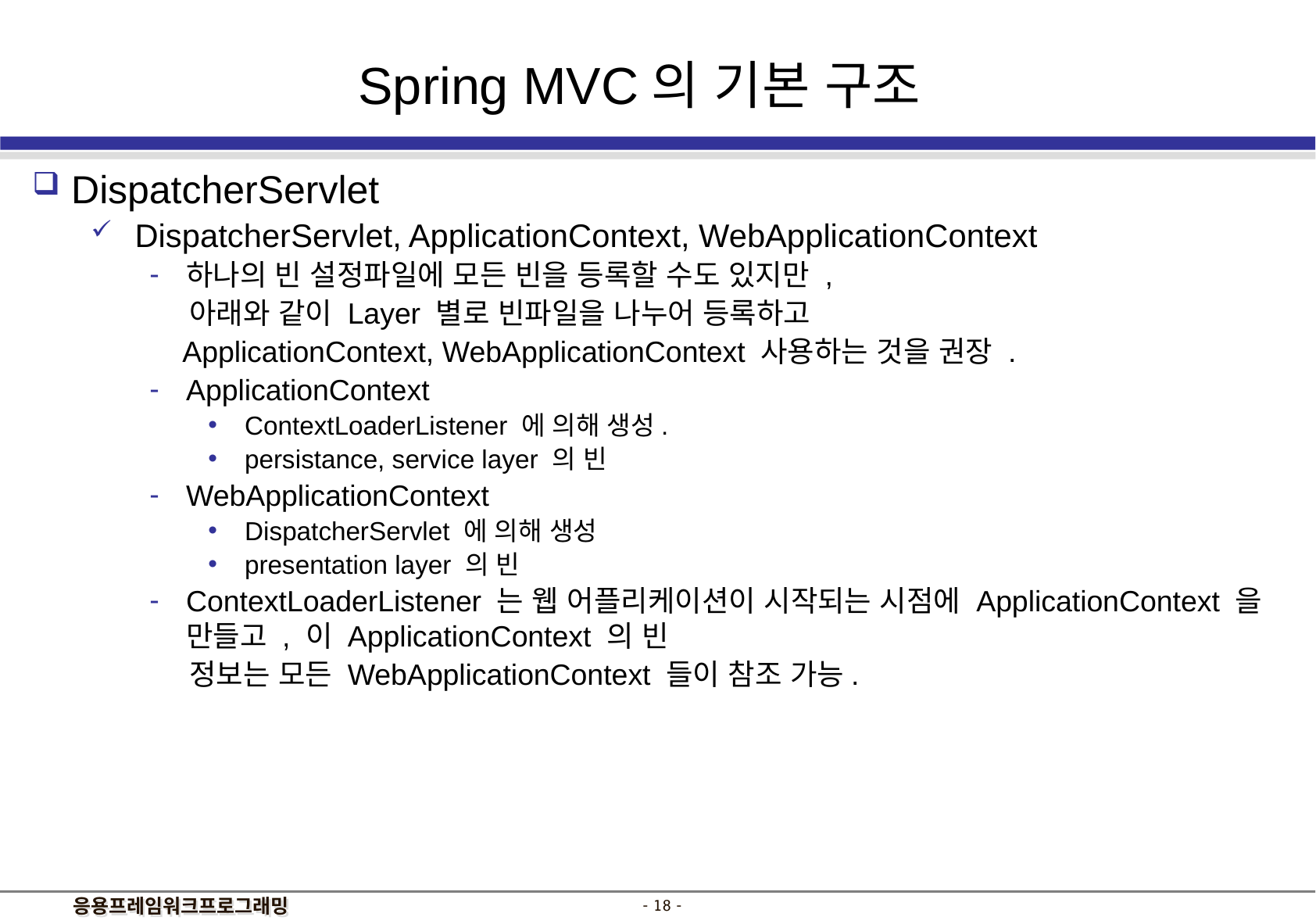

Spring MVC의 기본 구조
 DispatcherServlet
DispatcherServlet, ApplicationContext, WebApplicationContext
하나의 빈 설정파일에 모든 빈을 등록할 수도 있지만 ,
    아래와 같이 Layer 별로 빈파일을 나누어 등록하고
    ApplicationContext, WebApplicationContext 사용하는 것을 권장 .
ApplicationContext
ContextLoaderListener 에 의해 생성.
persistance, service layer 의 빈
WebApplicationContext
DispatcherServlet 에 의해 생성
presentation layer 의 빈
ContextLoaderListener 는 웹 어플리케이션이 시작되는 시점에 ApplicationContext 을 만들고 , 이 ApplicationContext 의 빈
    정보는 모든 WebApplicationContext 들이 참조 가능.

- 18 -